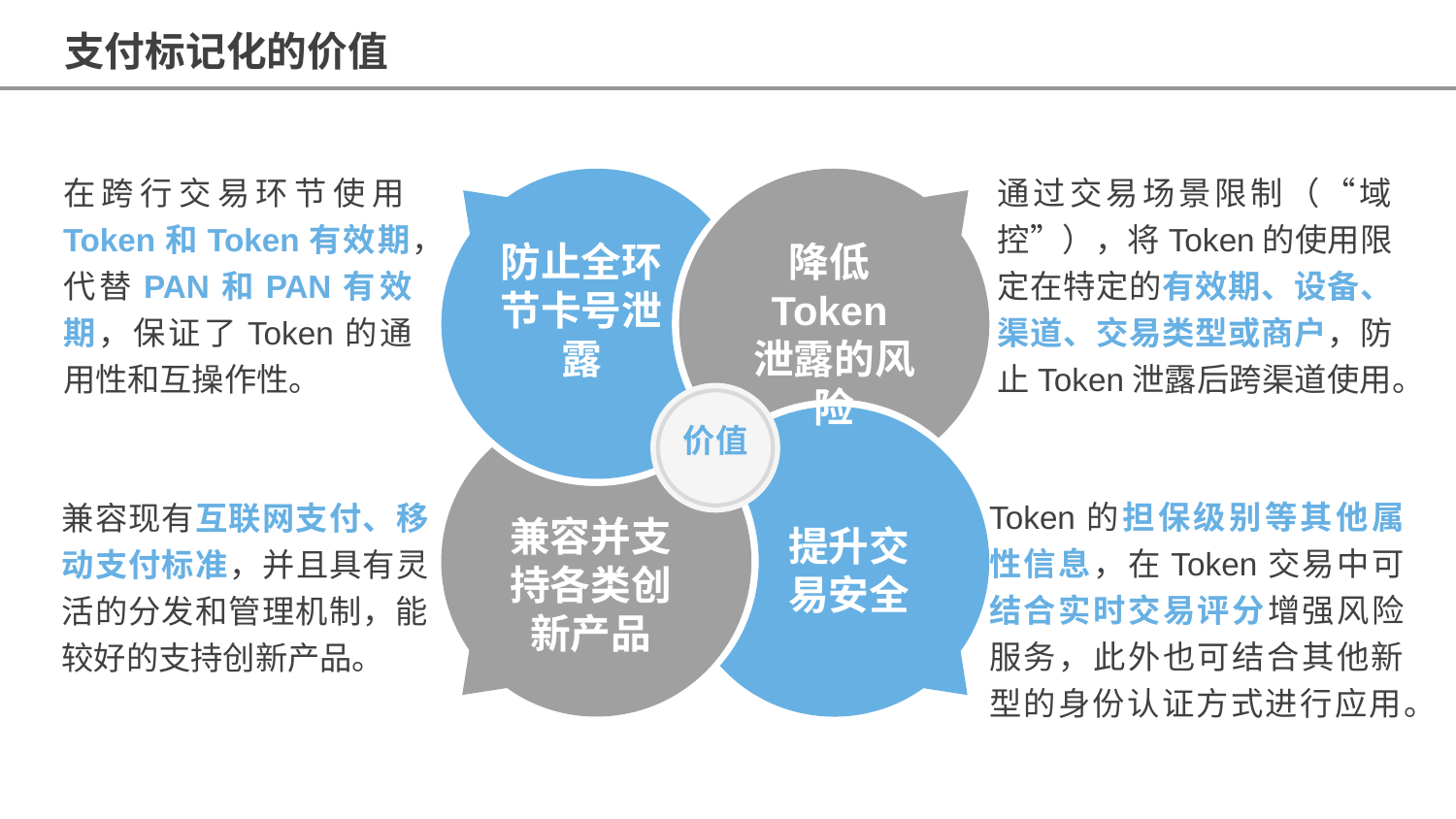

支付标记化的价值
在跨行交易环节使用Token和Token有效期，代替PAN和PAN有效期，保证了Token的通用性和互操作性。
通过交易场景限制（“域控”），将Token的使用限定在特定的有效期、设备、渠道、交易类型或商户，防止Token泄露后跨渠道使用。

防止全环节卡号泄露
降低Token泄露的风险

价值

兼容并支持各类创新产品
提升交易安全
Token的担保级别等其他属性信息，在Token交易中可结合实时交易评分增强风险服务，此外也可结合其他新型的身份认证方式进行应用。
兼容现有互联网支付、移动支付标准，并且具有灵活的分发和管理机制，能较好的支持创新产品。